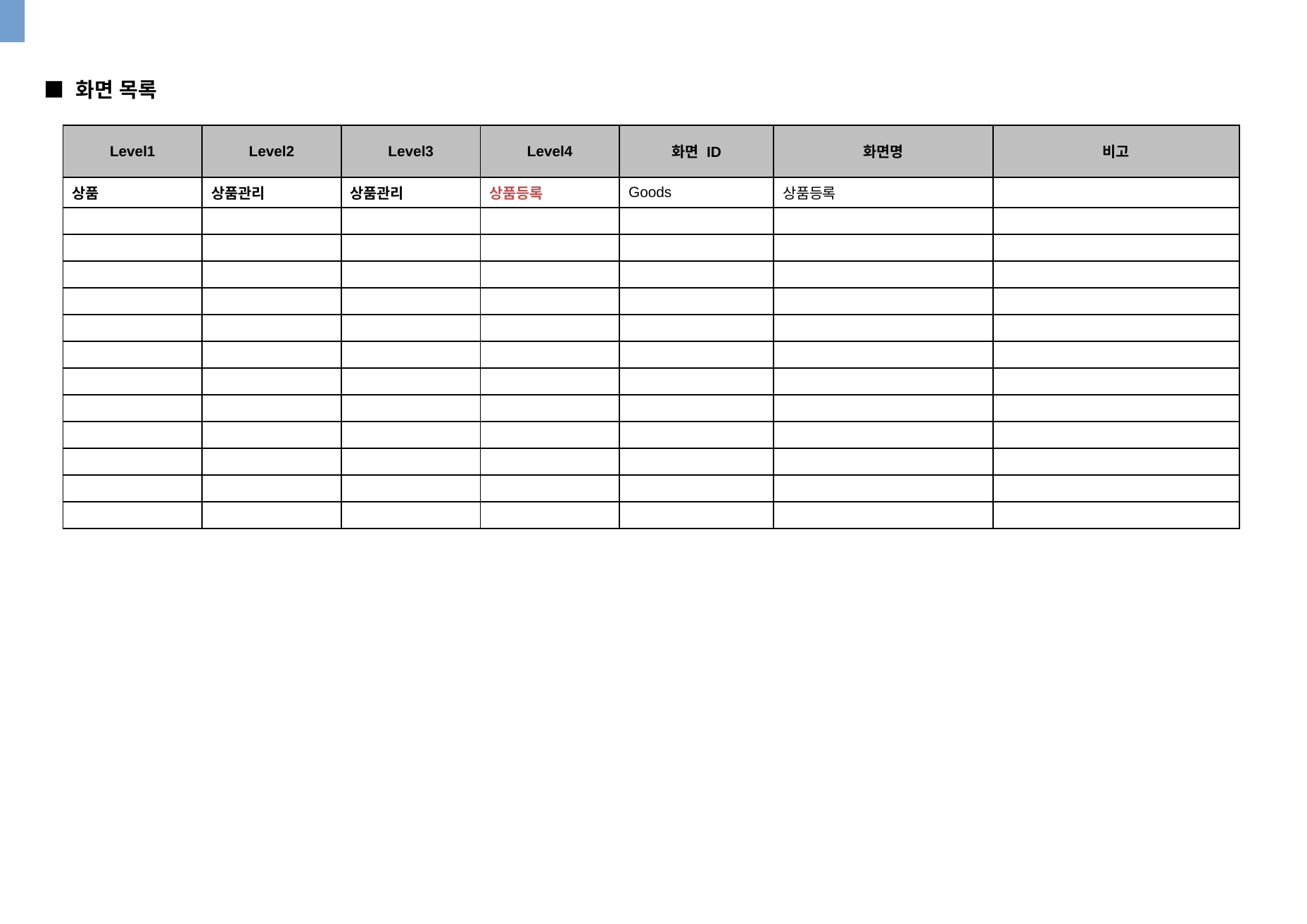

■ 화면 목록
| Level1 | Level2 | Level3 | Level4 | 화면 ID | 화면명 | 비고 |
| --- | --- | --- | --- | --- | --- | --- |
| 상품 | 상품관리 | 상품관리 | 상품등록 | Goods | 상품등록 |  |
|  |  |  |  |  |  |  |
|  |  |  |  |  |  |  |
|  |  |  |  |  |  |  |
|  |  |  |  |  |  |  |
|  |  |  |  |  |  |  |
|  |  |  |  |  |  |  |
|  |  |  |  |  |  |  |
|  |  |  |  |  |  |  |
|  |  |  |  |  |  |  |
|  |  |  |  |  |  |  |
|  |  |  |  |  |  |  |
|  |  |  |  |  |  |  |